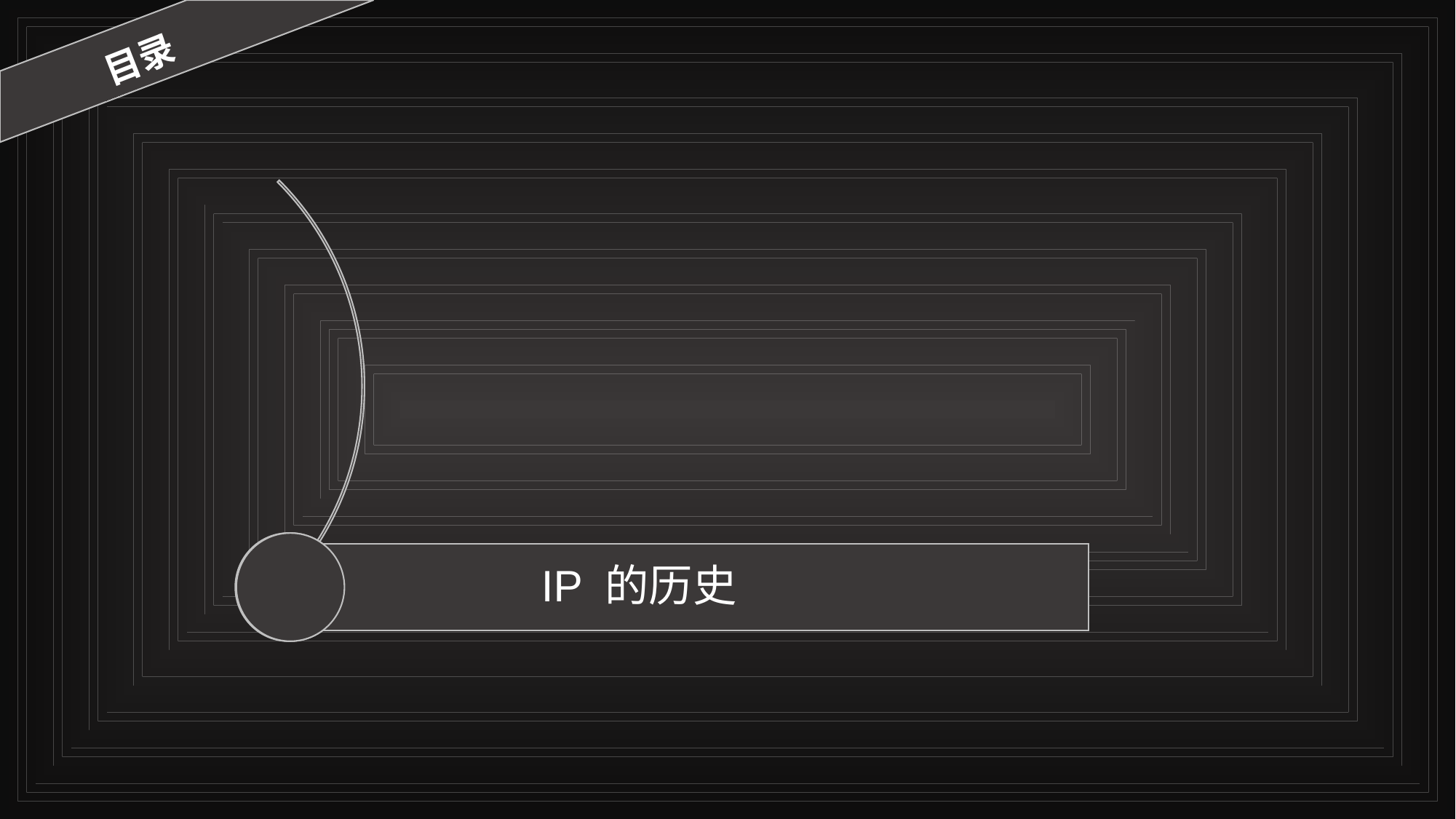

目录

	   IP 的工具

	      IP 的历史

	      IP  实践